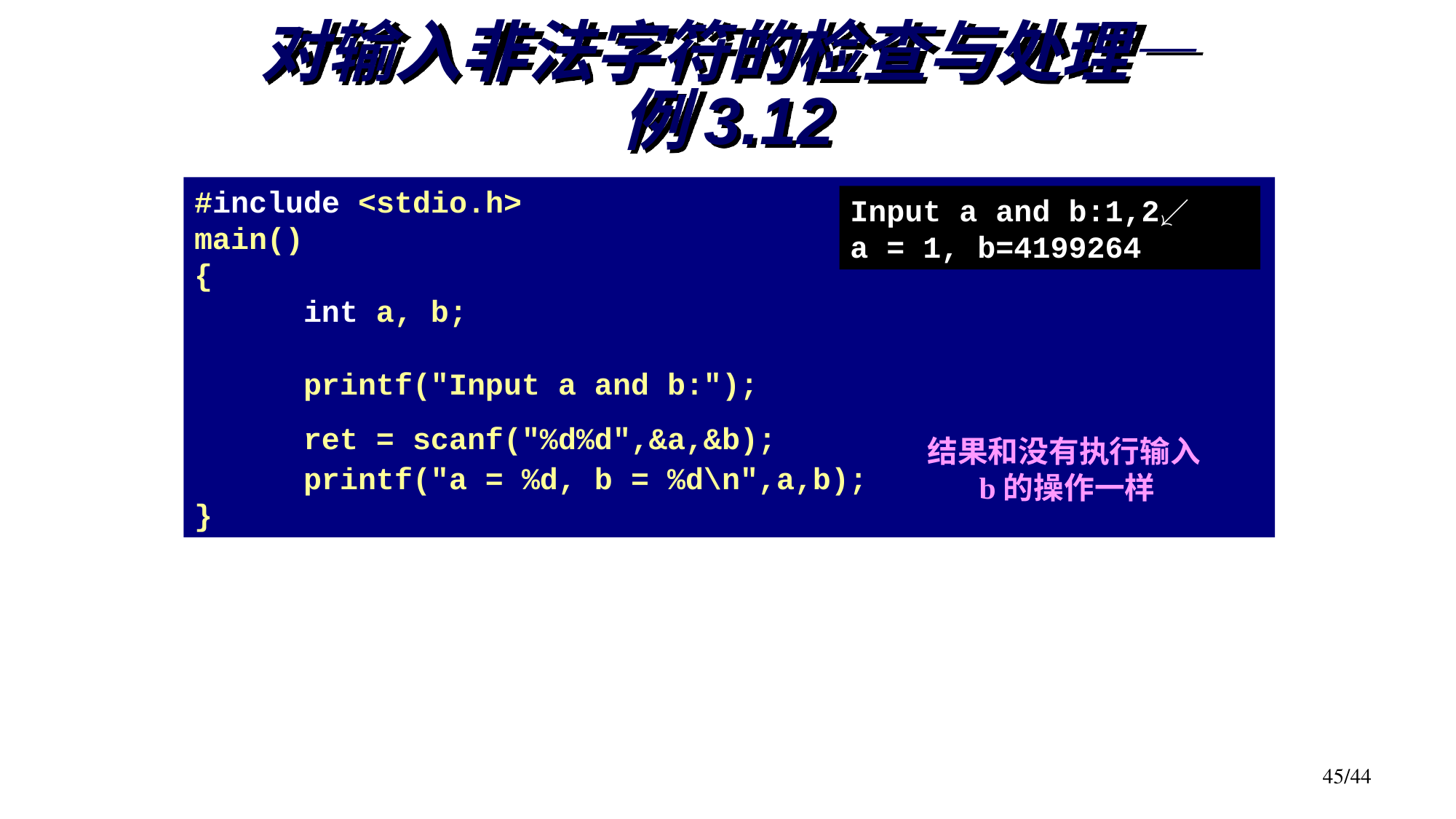

对输入非法字符的检查与处理—例3.12
#include <stdio.h>
main()
{
	int a, b;

	printf("Input a and b:");
	ret = scanf("%d%d",&a,&b);
	printf("a = %d, b = %d\n",a,b);
}
Input a and b:1,2↙
a = 1, b=4199264
结果和没有执行输入b的操作一样